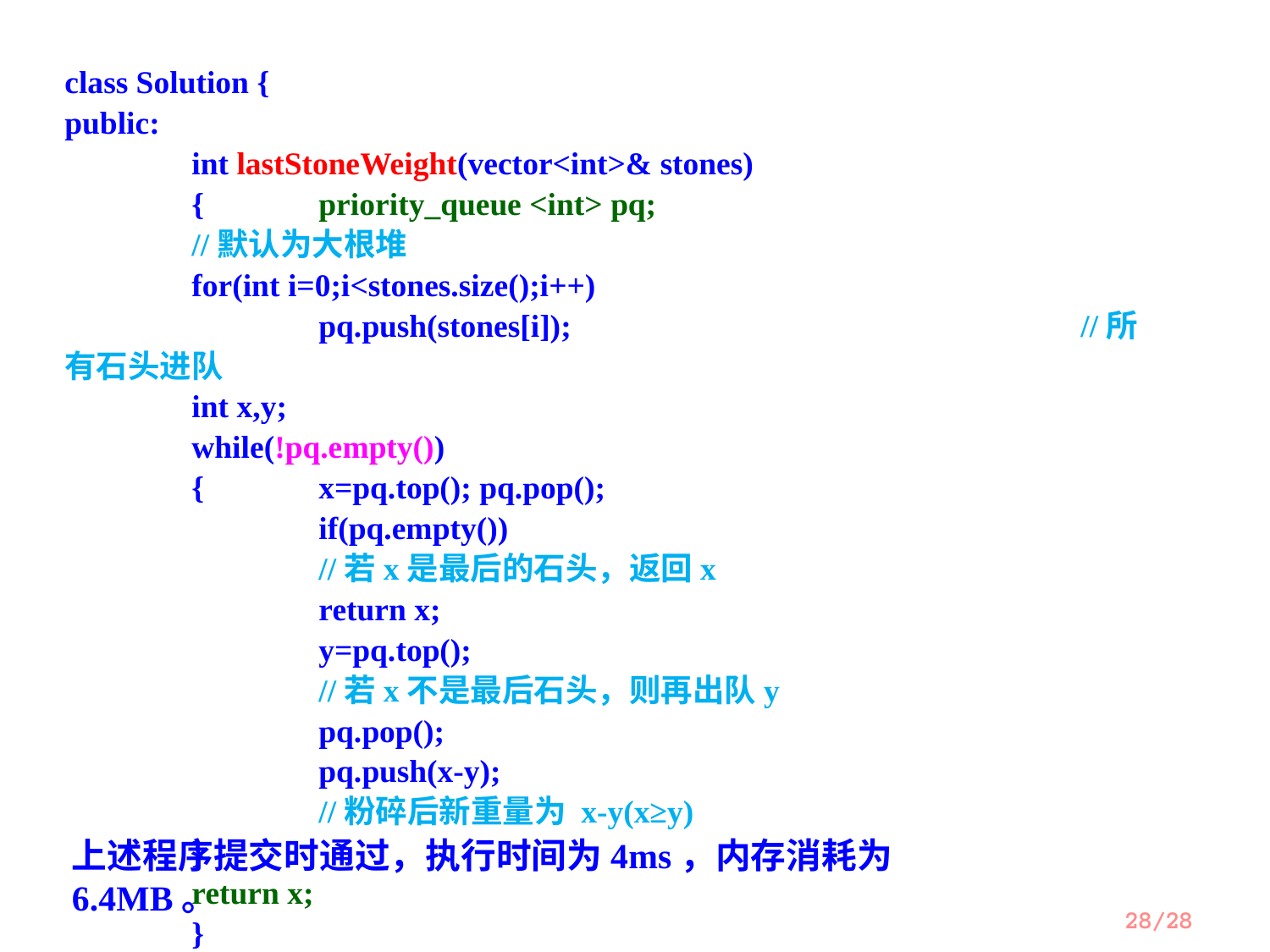

class Solution {
public:
	int lastStoneWeight(vector<int>& stones)
    	{	priority_queue <int> pq;					//默认为大根堆
        	for(int i=0;i<stones.size();i++)
        		pq.push(stones[i]);					//所有石头进队
        	int x,y;
        	while(!pq.empty())
        	{	x=pq.top(); pq.pop();
            		if(pq.empty())							//若x是最后的石头，返回x
              		return x;
            		y=pq.top();							//若x不是最后石头，则再出队y
            		pq.pop();
            		pq.push(x-y);							//粉碎后新重量为 x-y(x≥y)
        	}
        	return x;
    	}
};
上述程序提交时通过，执行时间为4ms，内存消耗为6.4MB。
28/28